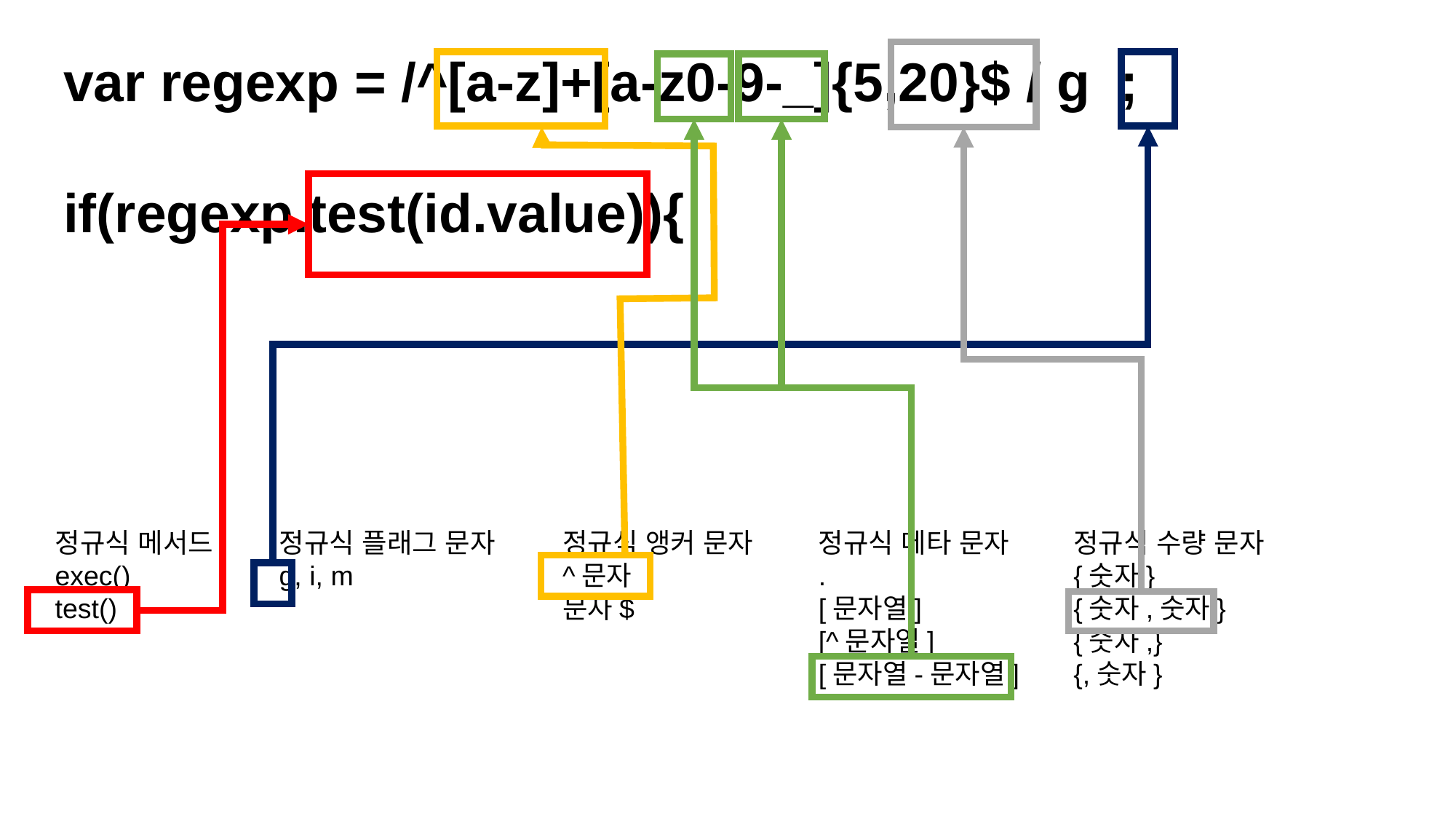

var regexp = /^[a-z]+[a-z0-9-_]{5,20}$ / g  ;
if(regexp.test(id.value)){

정규식 메서드
exec()
test()
정규식 플래그 문자
g, i, m
정규식 앵커 문자
^문자
문자$
정규식 메타 문자
.
[문자열]
[^문자열]
[문자열-문자열]
정규식 수량 문자
{숫자}
{숫자,숫자}
{숫자,}
{,숫자}